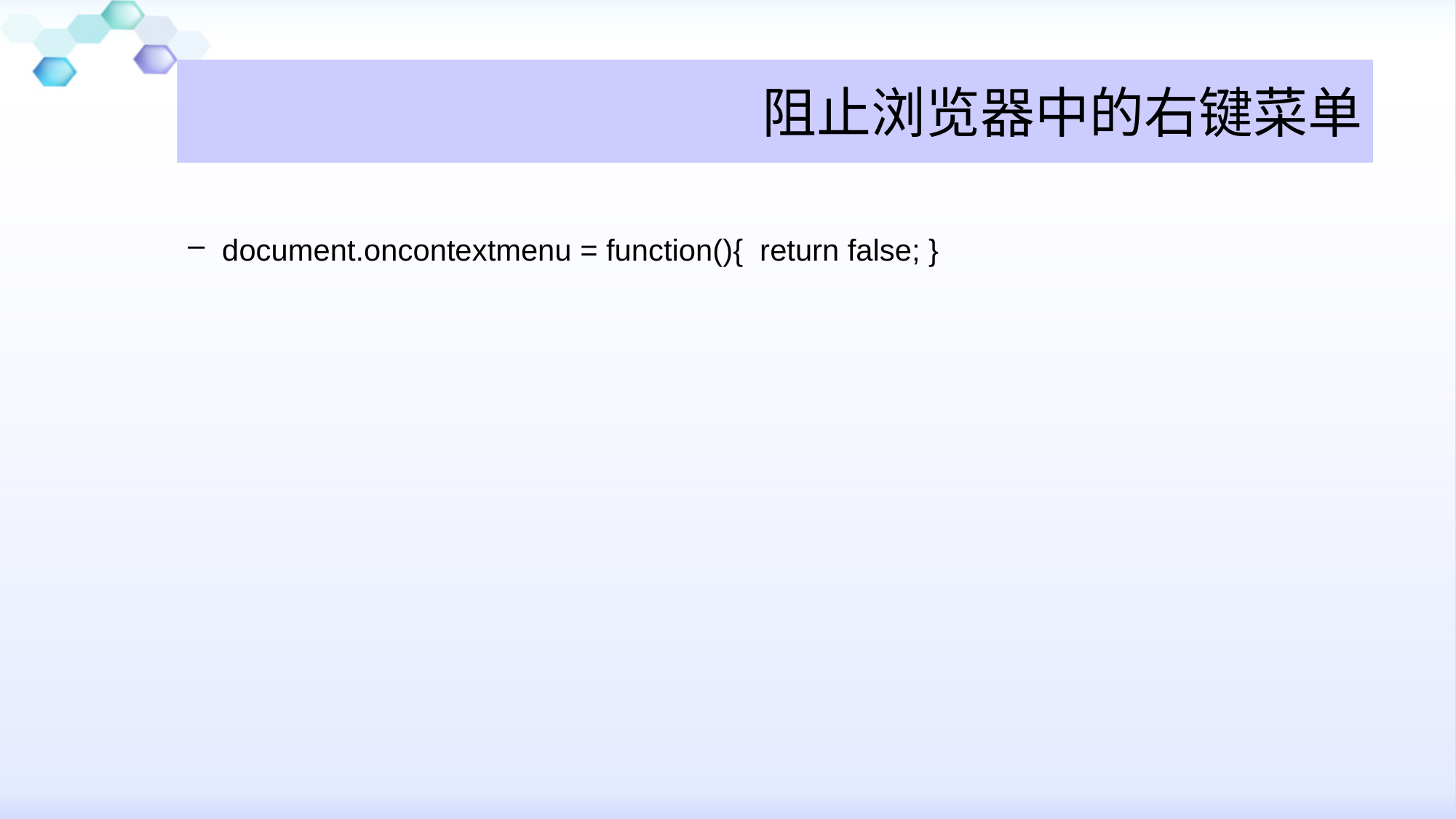

# 阻止浏览器中的右键菜单
document.oncontextmenu = function(){  return false; }